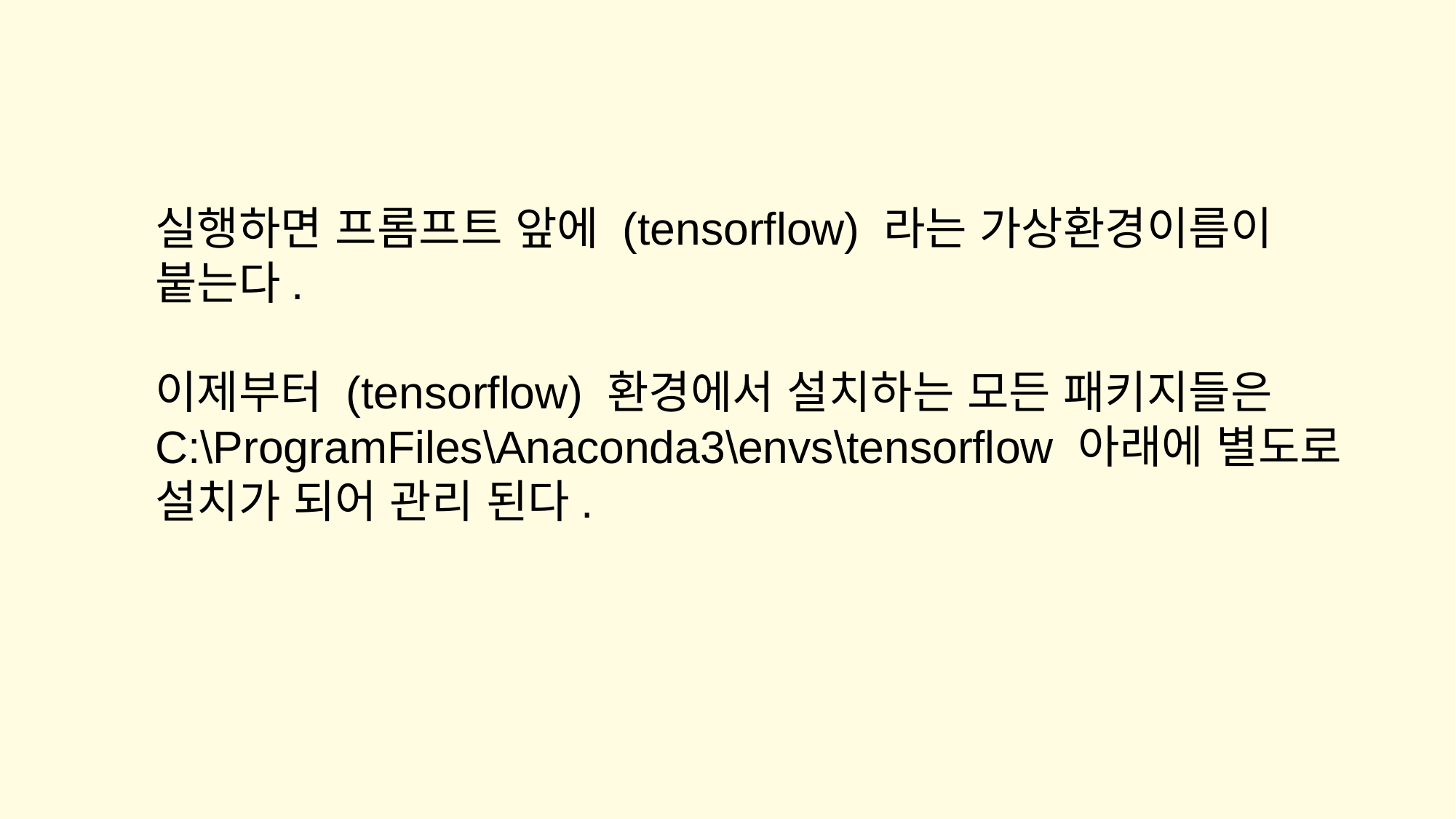

실행하면 프롬프트 앞에 (tensorflow) 라는 가상환경이름이 붙는다.
이제부터 (tensorflow) 환경에서 설치하는 모든 패키지들은 C:\ProgramFiles\Anaconda3\envs\tensorflow 아래에 별도로 설치가 되어 관리 된다.